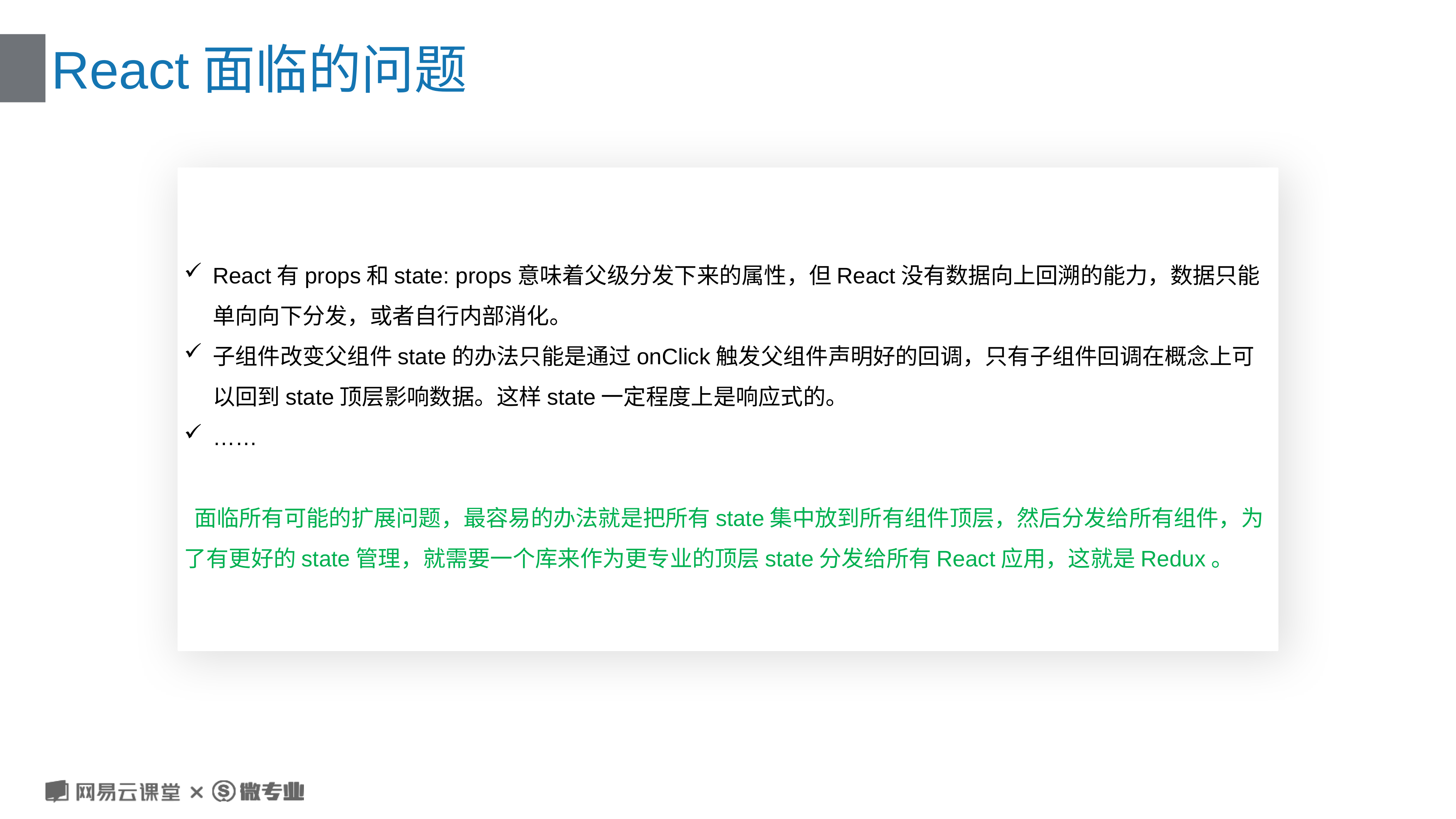

# React面临的问题
React有props和state: props意味着父级分发下来的属性，但React没有数据向上回溯的能力，数据只能单向向下分发，或者自行内部消化。
子组件改变父组件state的办法只能是通过onClick触发父组件声明好的回调，只有子组件回调在概念上可以回到state顶层影响数据。这样state一定程度上是响应式的。
……

 面临所有可能的扩展问题，最容易的办法就是把所有state集中放到所有组件顶层，然后分发给所有组件，为了有更好的state管理，就需要一个库来作为更专业的顶层state分发给所有React应用，这就是Redux。